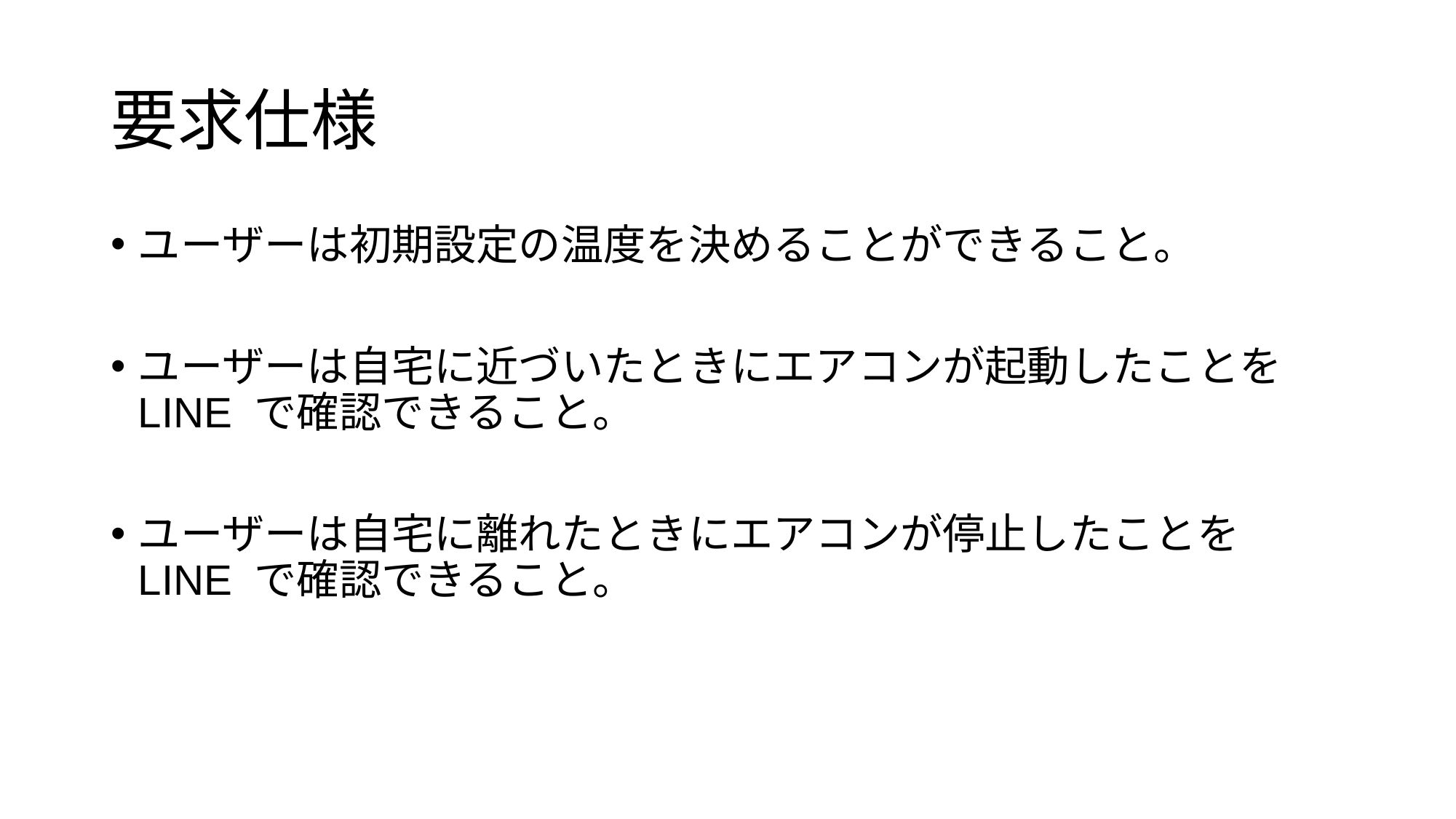

# 要求仕様
ユーザーは初期設定の温度を決めることができること。

ユーザーは自宅に近づいたときにエアコンが起動したことを LINE で確認できること。

ユーザーは自宅に離れたときにエアコンが停止したことを LINE で確認できること。